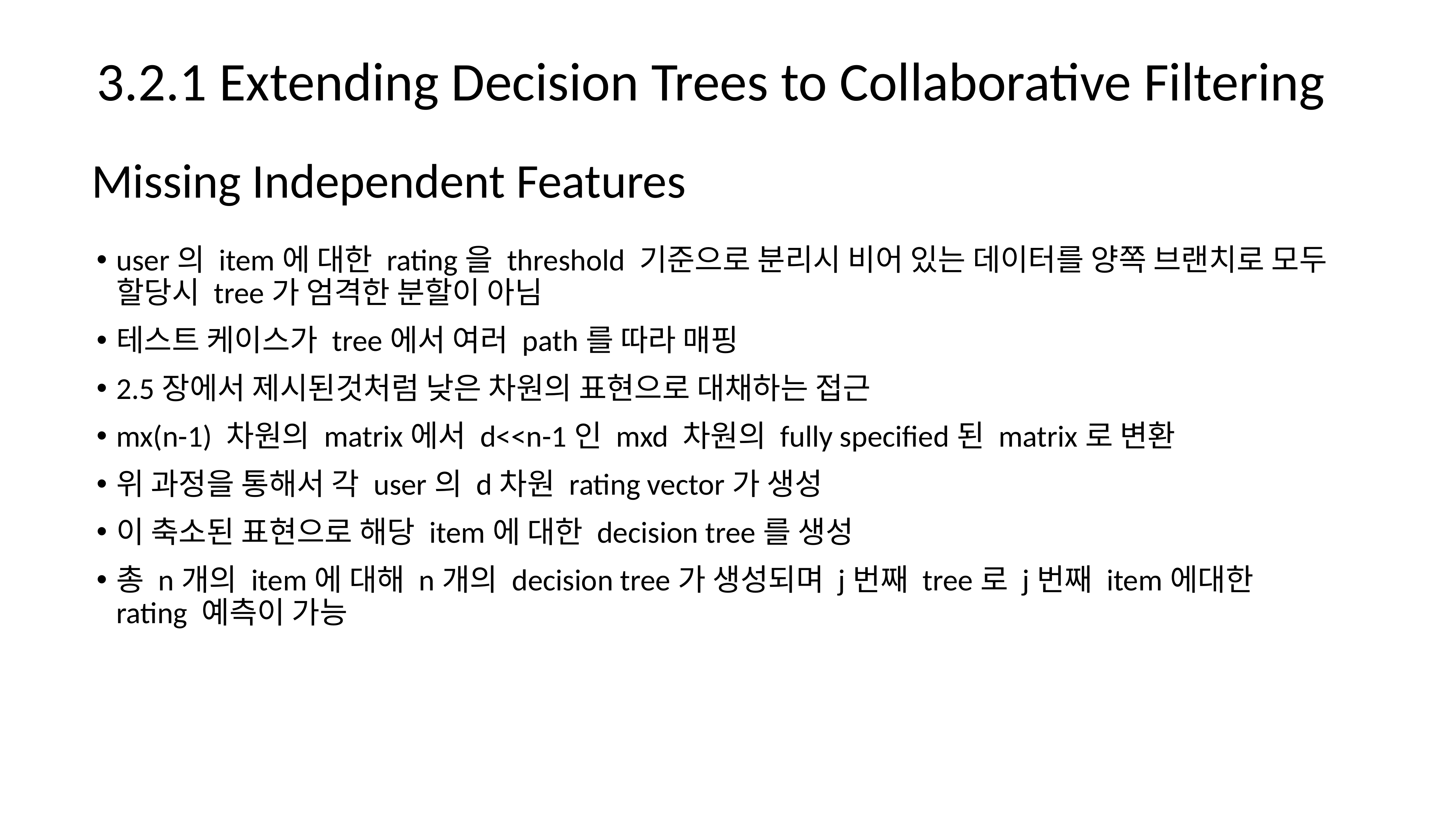

3.2.1 Extending Decision Trees to Collaborative Filtering
# Missing Independent Features
user의 item에 대한 rating을 threshold 기준으로 분리시 비어 있는 데이터를 양쪽 브랜치로 모두 할당시 tree가 엄격한 분할이 아님
테스트 케이스가 tree에서 여러 path를 따라 매핑
2.5장에서 제시된것처럼 낮은 차원의 표현으로 대채하는 접근
mx(n-1) 차원의 matrix에서 d<<n-1인 mxd 차원의 fully specified된 matrix로 변환
위 과정을 통해서 각 user의 d차원 rating vector가 생성
이 축소된 표현으로 해당 item에 대한 decision tree를 생성
총 n개의 item에 대해 n개의 decision tree가 생성되며 j번째 tree로 j번째 item에대한 rating 예측이 가능